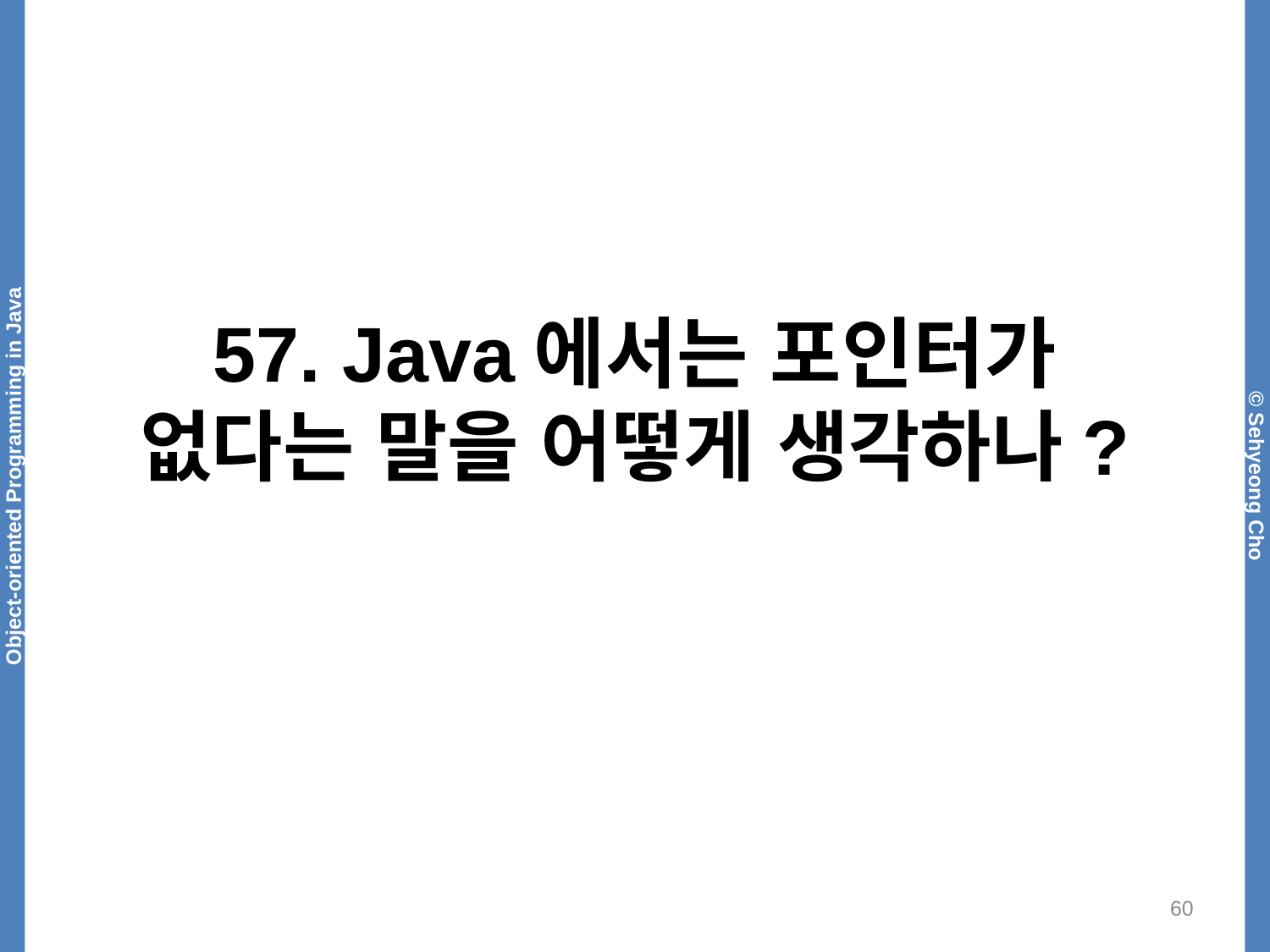

# 57. Java에서는 포인터가 없다는 말을 어떻게 생각하나?

60